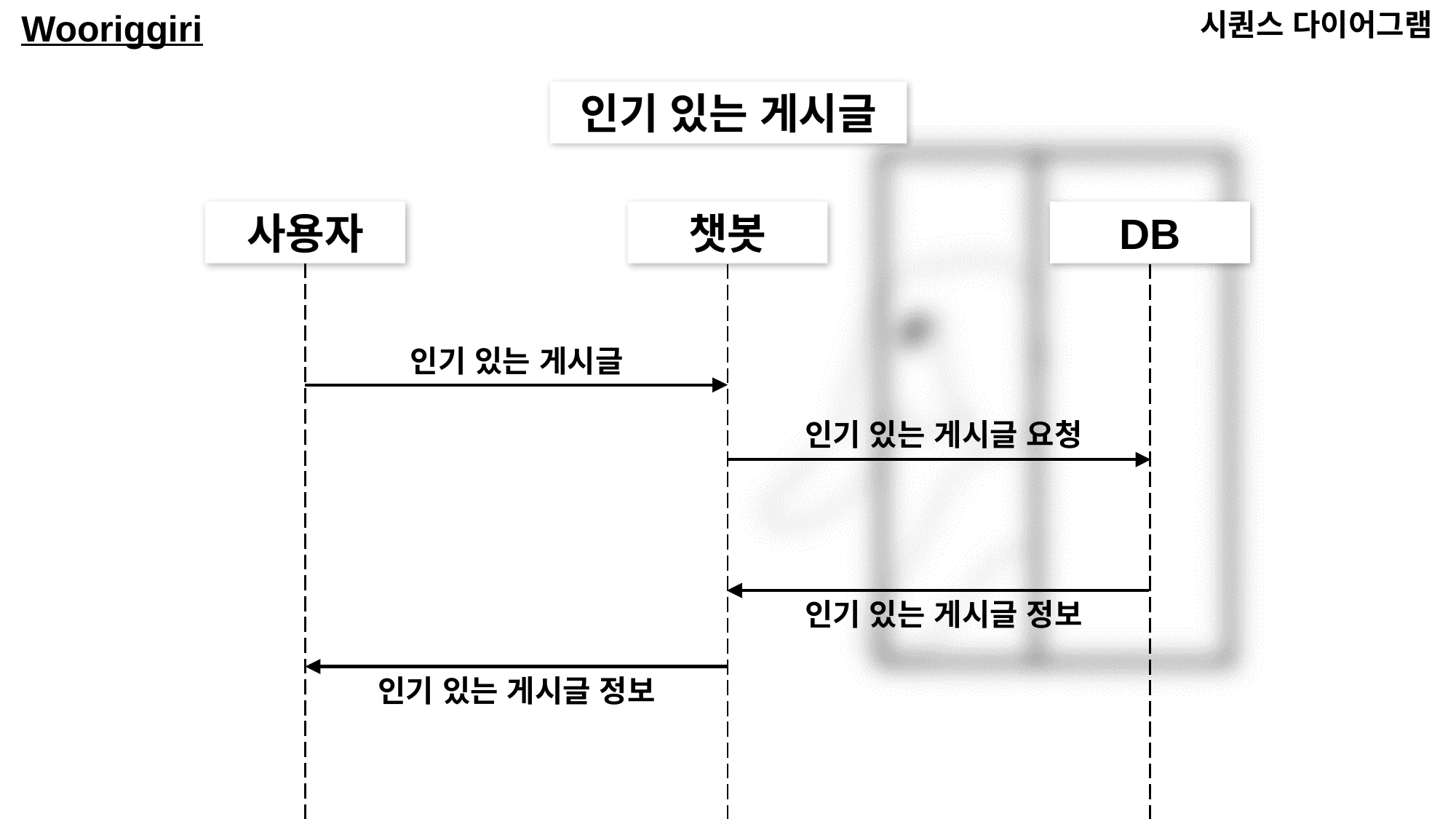

Wooriggiri
시퀀스 다이어그램
인기 있는 게시글
사용자
챗봇
DB
인기 있는 게시글
인기 있는 게시글 요청
인기 있는 게시글 정보
인기 있는 게시글 정보